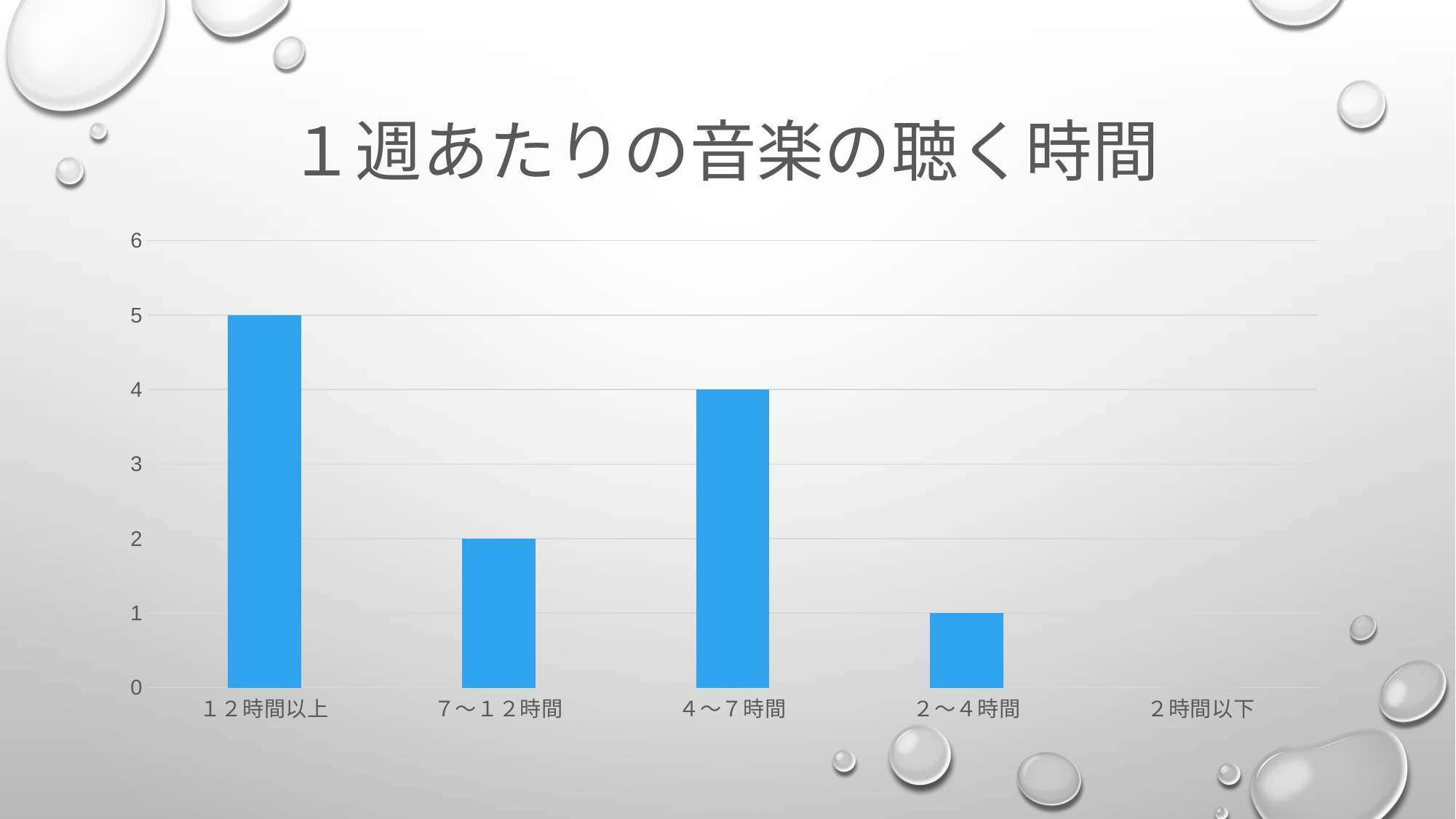

### Chart: １週あたりの音楽の聴く時間

| Category |  |
|---|---|
| １２時間以上 | 5.0 |
| ７〜１２時間 | 2.0 |
| ４〜７時間 | 4.0 |
| ２〜４時間 | 1.0 |
| ２時間以下 | 0.0 |